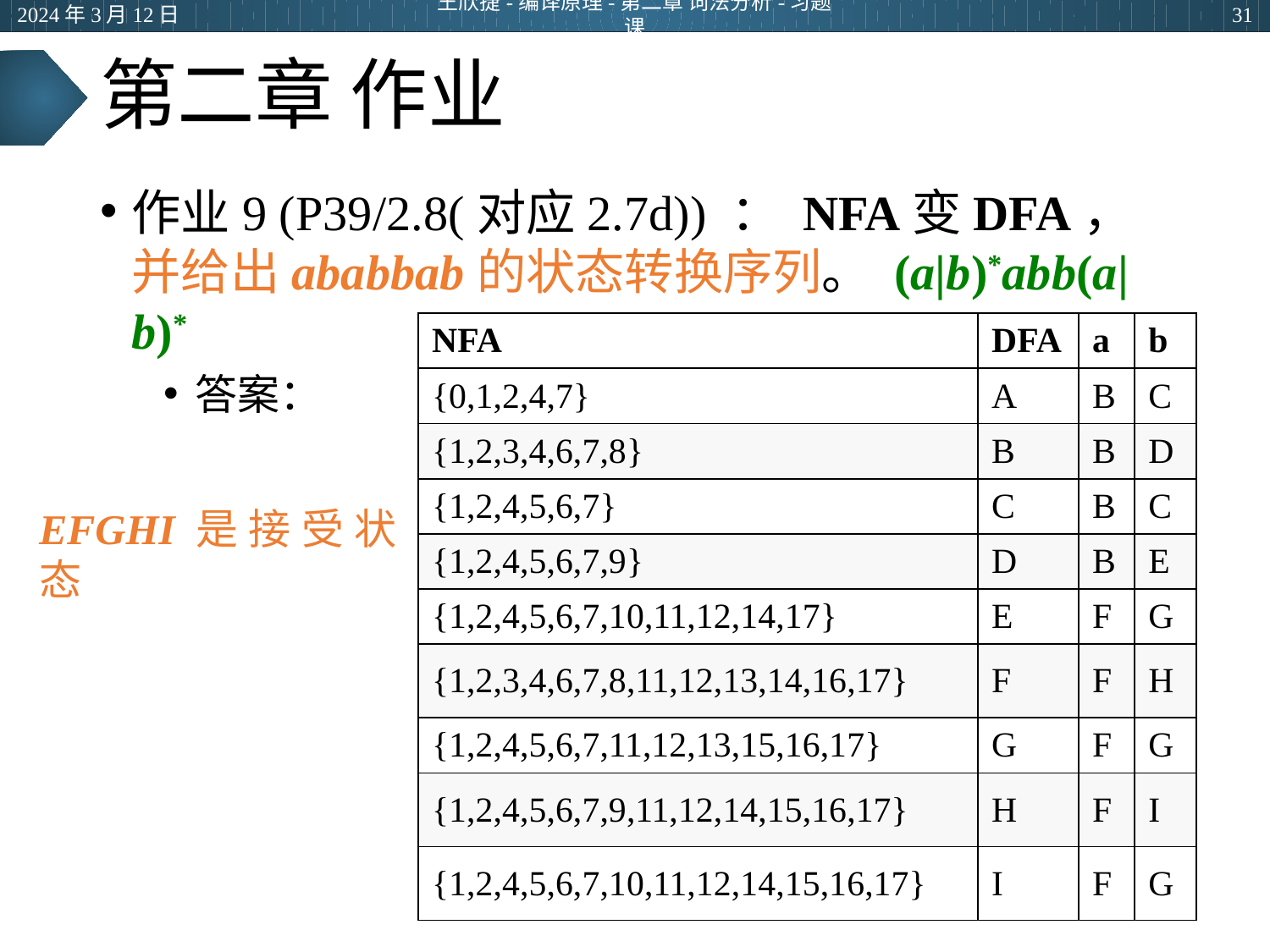

2024年3月12日
王欣捷-编译原理-第二章 词法分析-习题课
31
# 第二章 作业
作业9 (P39/2.8(对应2.7d)) ： NFA变DFA，并给出ababbab的状态转换序列。 (a|b)*abb(a|b)*
答案：

| NFA | DFA | a | b |
| --- | --- | --- | --- |
| {0,1,2,4,7} | A | B | C |
| {1,2,3,4,6,7,8} | B | B | D |
| {1,2,4,5,6,7} | C | B | C |
| {1,2,4,5,6,7,9} | D | B | E |
| {1,2,4,5,6,7,10,11,12,14,17} | E | F | G |
| {1,2,3,4,6,7,8,11,12,13,14,16,17} | F | F | H |
| {1,2,4,5,6,7,11,12,13,15,16,17} | G | F | G |
| {1,2,4,5,6,7,9,11,12,14,15,16,17} | H | F | I |
| {1,2,4,5,6,7,10,11,12,14,15,16,17} | I | F | G |
EFGHI是接受状态